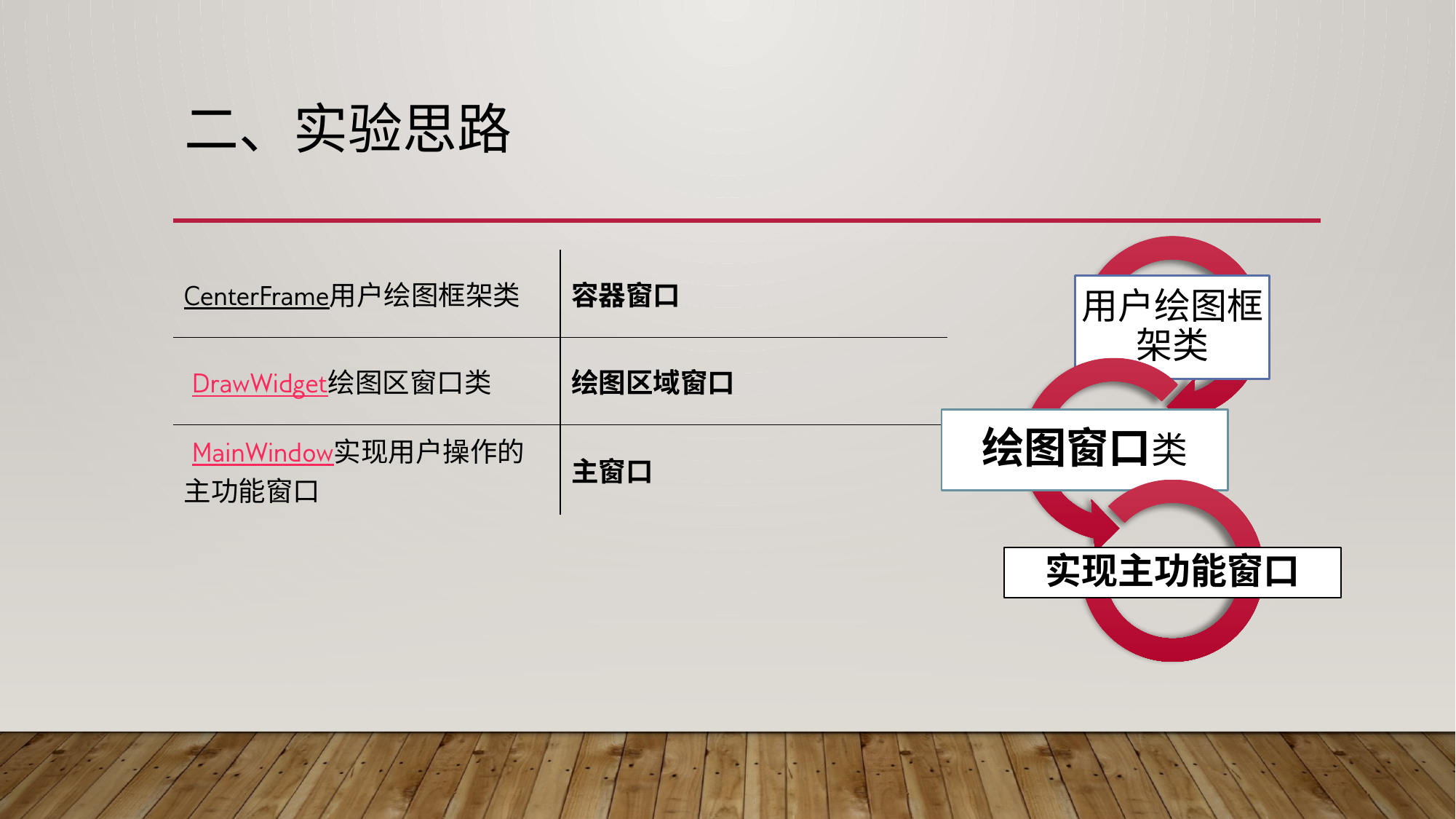

# 二、实验思路
用户绘图框架类
绘图窗口类
实现主功能窗口
| CenterFrame用户绘图框架类 | 容器窗口 |
| --- | --- |
| DrawWidget绘图区窗口类 | 绘图区域窗口 |
| MainWindow实现用户操作的主功能窗口 | 主窗口 |